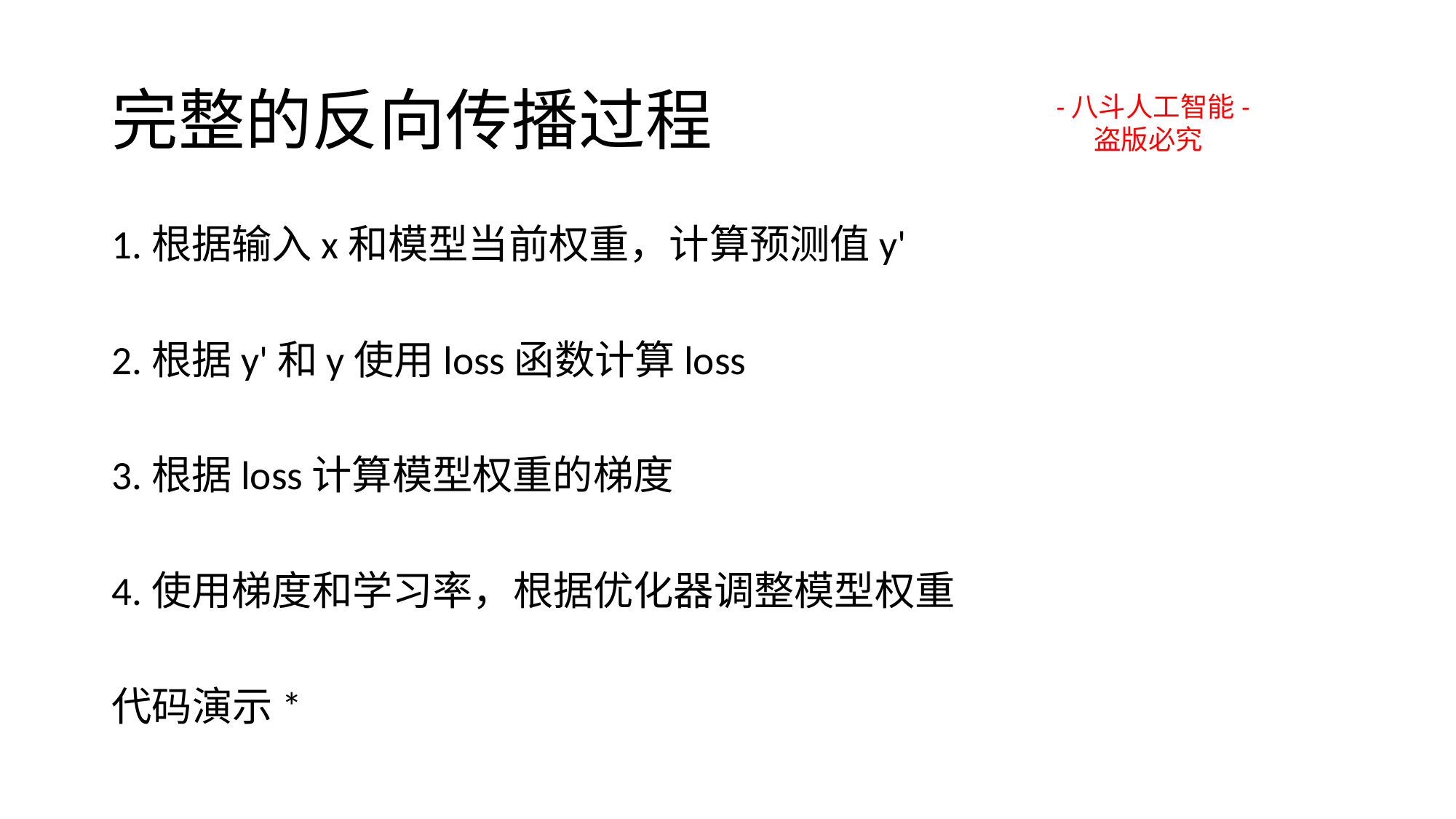

# 完整的反向传播过程
-八斗人工智能-
     盗版必究
1.根据输入x和模型当前权重，计算预测值y'

2.根据y'和y使用loss函数计算loss

3.根据loss计算模型权重的梯度

4.使用梯度和学习率，根据优化器调整模型权重

代码演示*